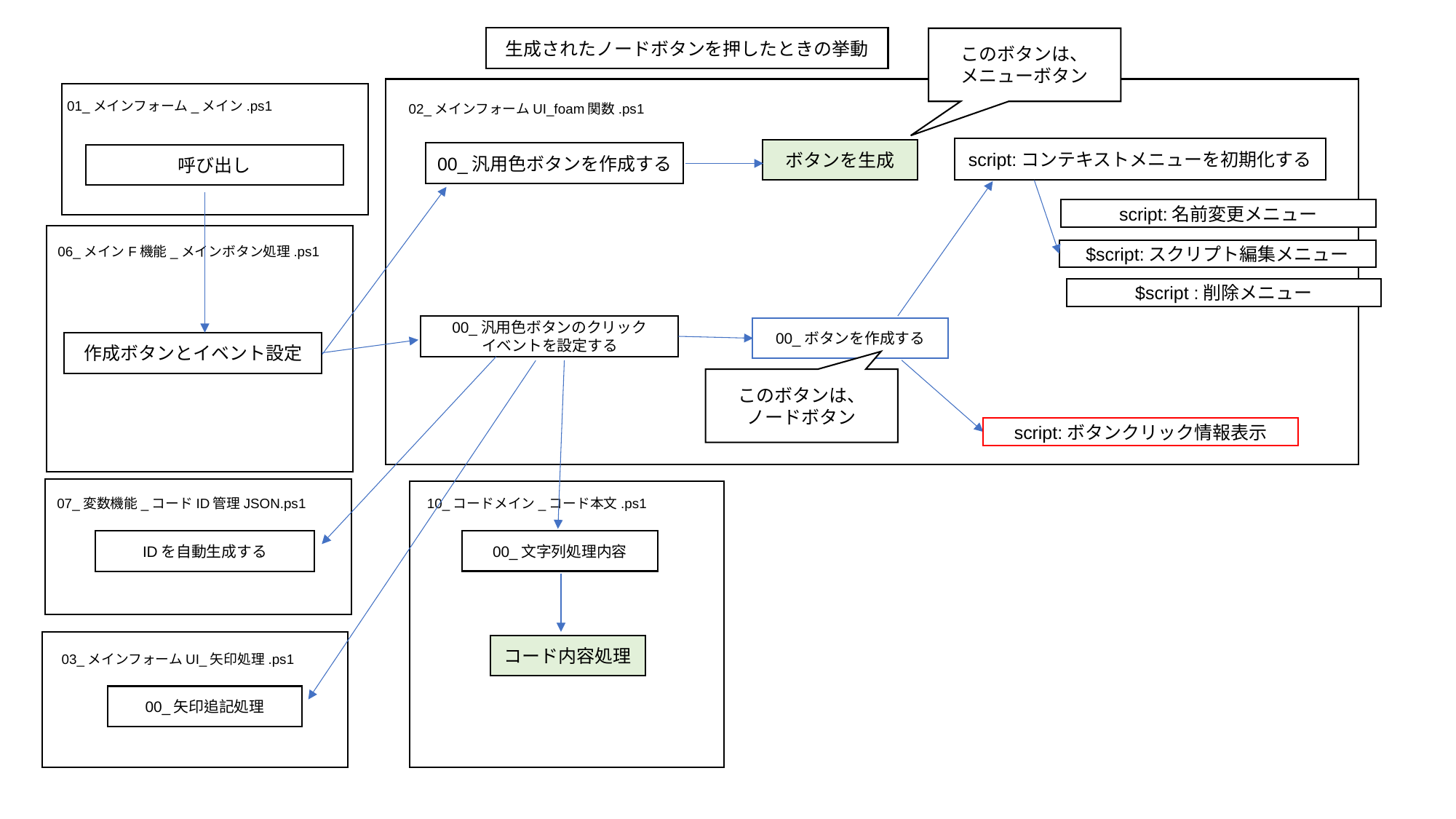

生成されたノードボタンを押したときの挙動
このボタンは、
メニューボタン

01_メインフォーム_メイン.ps1
02_メインフォームUI_foam関数.ps1
script:コンテキストメニューを初期化する
ボタンを生成
00_汎用色ボタンを作成する
呼び出し
script:名前変更メニュー

06_メインF機能_メインボタン処理.ps1
$script:スクリプト編集メニュー
$script :削除メニュー
00_汎用色ボタンのクリック
イベントを設定する
00_ボタンを作成する
作成ボタンとイベント設定
このボタンは、
ノードボタン
script:ボタンクリック情報表示

10_コードメイン_コード本文.ps1
07_変数機能_コードID管理JSON.ps1
00_文字列処理内容
IDを自動生成する

コード内容処理
03_メインフォームUI_矢印処理.ps1
00_矢印追記処理